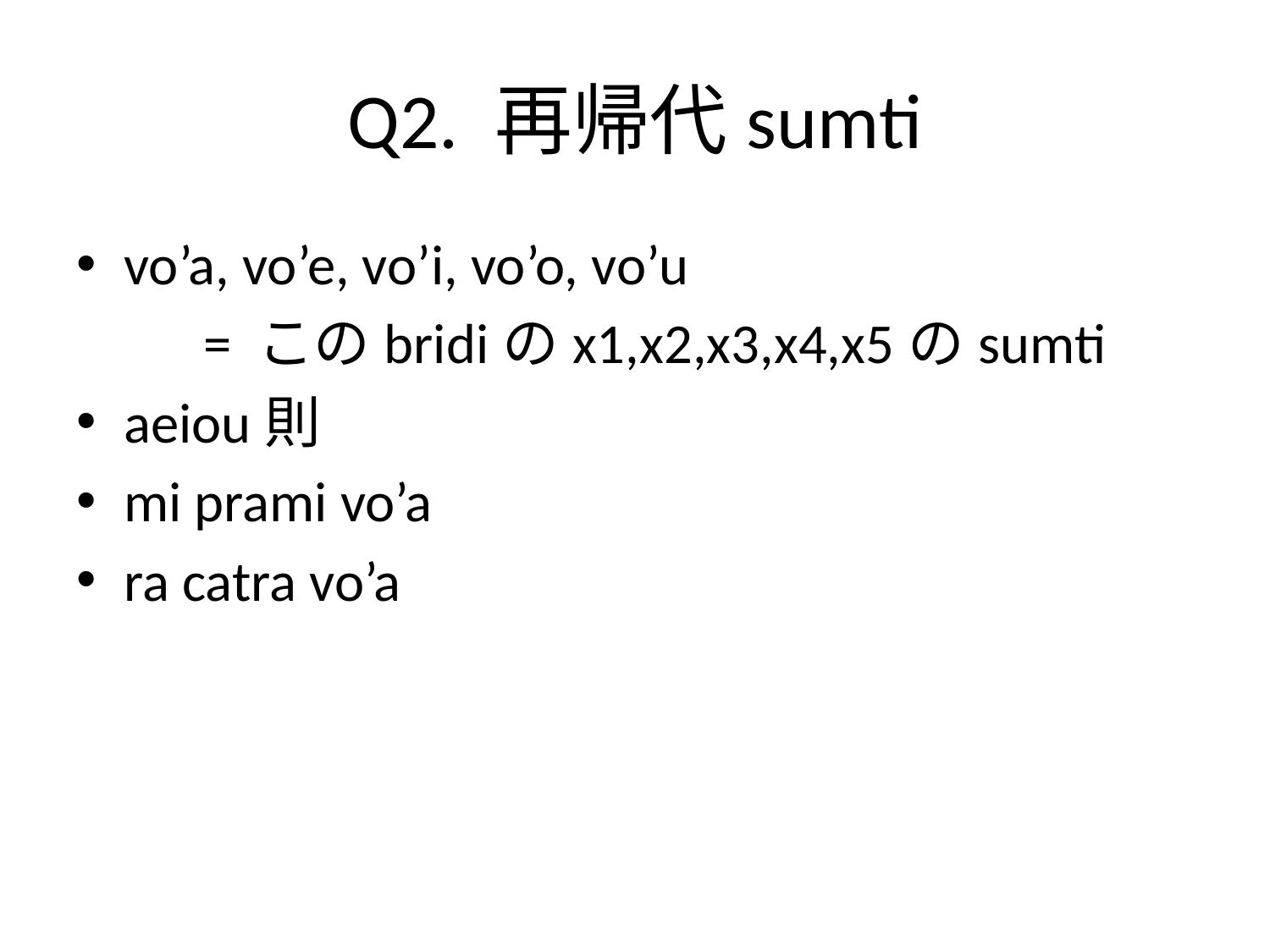

# Q2. 再帰代sumti
vo’a, vo’e, vo’i, vo’o, vo’u
	= このbridiのx1,x2,x3,x4,x5のsumti
aeiou則
mi prami vo’a
ra catra vo’a